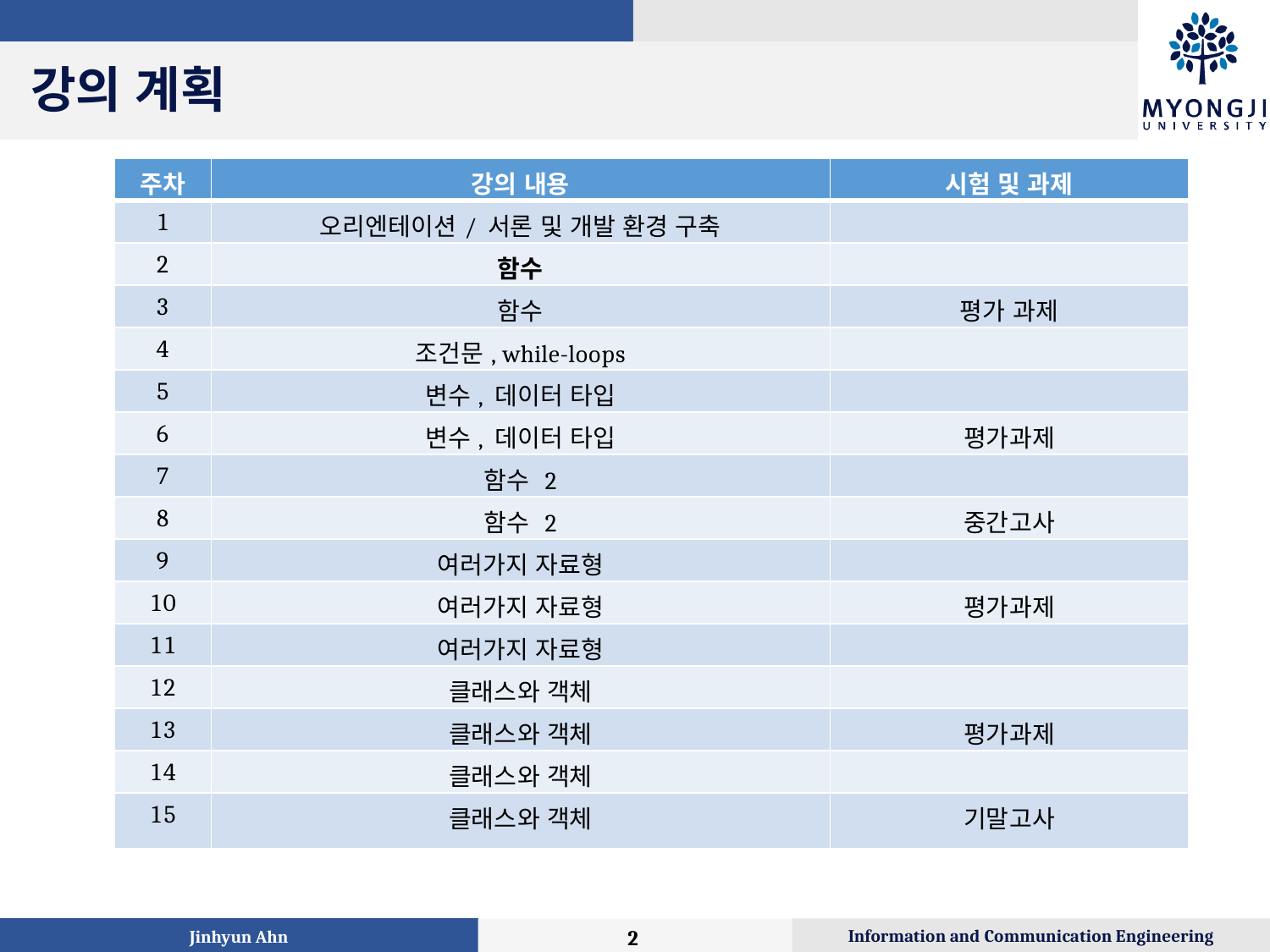

# 강의 계획
| 주차 | 강의 내용 | 시험 및 과제 |
| --- | --- | --- |
| 1 | 오리엔테이션/ 서론 및 개발 환경 구축 |  |
| 2 | 함수 |  |
| 3 | 함수 | 평가 과제 |
| 4 | 조건문, while-loops |  |
| 5 | 변수, 데이터 타입 |  |
| 6 | 변수, 데이터 타입 | 평가과제 |
| 7 | 함수 2 |  |
| 8 | 함수 2 | 중간고사 |
| 9 | 여러가지 자료형 |  |
| 10 | 여러가지 자료형 | 평가과제 |
| 11 | 여러가지 자료형 |  |
| 12 | 클래스와 객체 |  |
| 13 | 클래스와 객체 | 평가과제 |
| 14 | 클래스와 객체 |  |
| 15 | 클래스와 객체 | 기말고사 |
Jinhyun Ahn
2